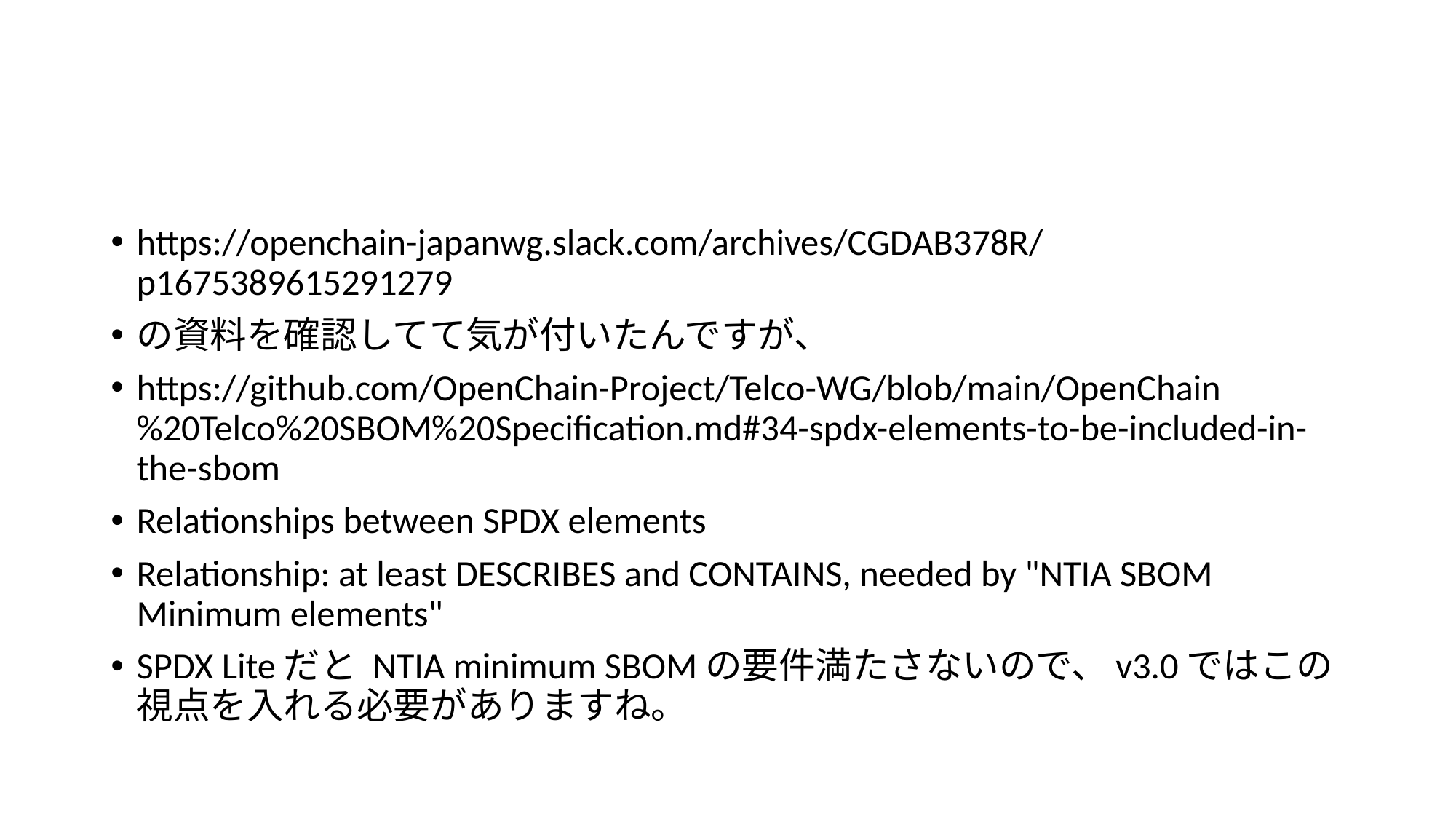

#
https://openchain-japanwg.slack.com/archives/CGDAB378R/p1675389615291279
の資料を確認してて気が付いたんですが、
https://github.com/OpenChain-Project/Telco-WG/blob/main/OpenChain%20Telco%20SBOM%20Specification.md#34-spdx-elements-to-be-included-in-the-sbom
Relationships between SPDX elements
Relationship: at least DESCRIBES and CONTAINS, needed by "NTIA SBOM Minimum elements"
SPDX Liteだと NTIA minimum SBOMの要件満たさないので、v3.0ではこの視点を入れる必要がありますね。